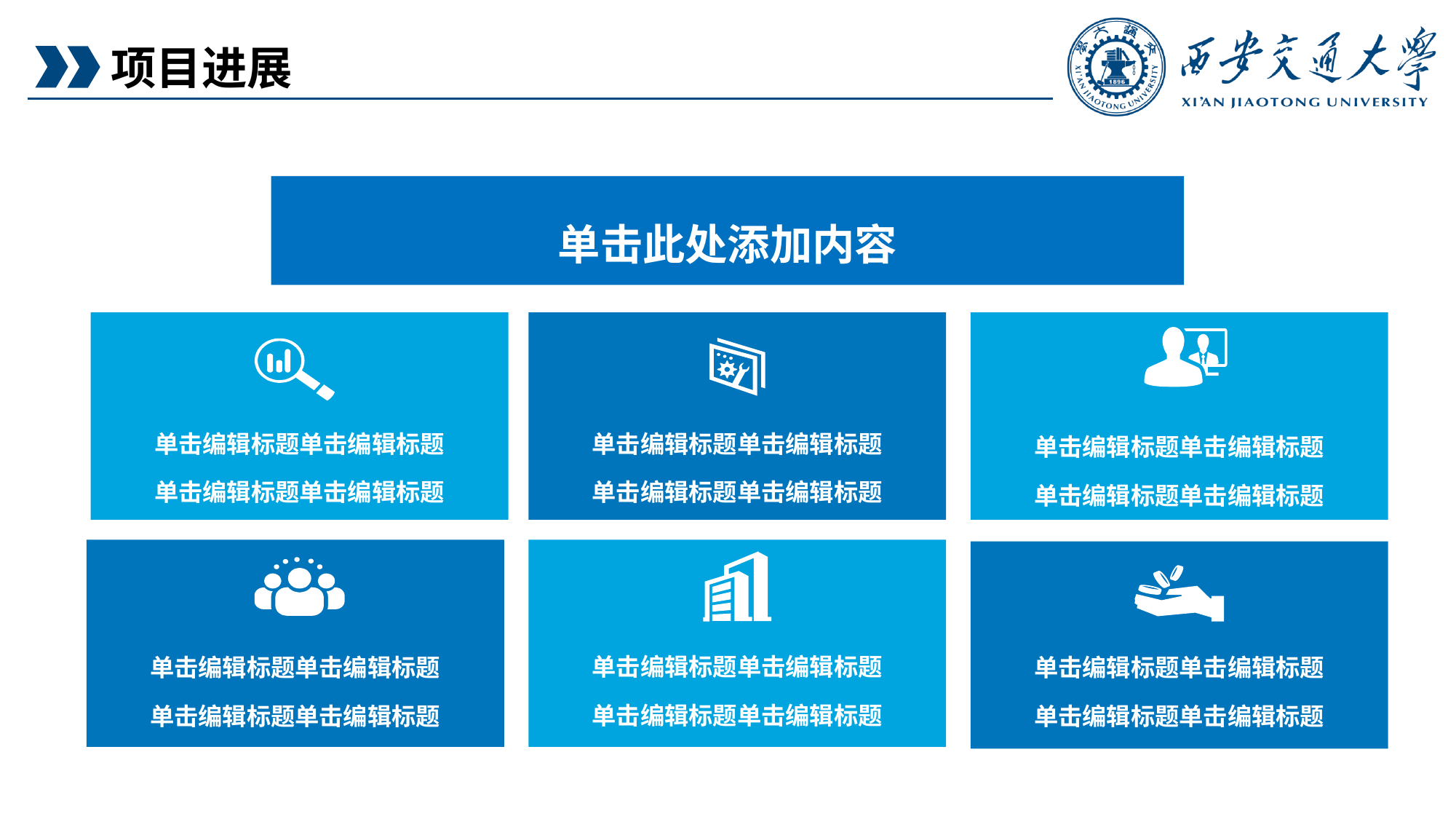

项目进展

单击此处添加内容

单击编辑标题单击编辑标题
单击编辑标题单击编辑标题
单击编辑标题单击编辑标题
单击编辑标题单击编辑标题
单击编辑标题单击编辑标题
单击编辑标题单击编辑标题

单击编辑标题单击编辑标题
单击编辑标题单击编辑标题
单击编辑标题单击编辑标题
单击编辑标题单击编辑标题
单击编辑标题单击编辑标题
单击编辑标题单击编辑标题